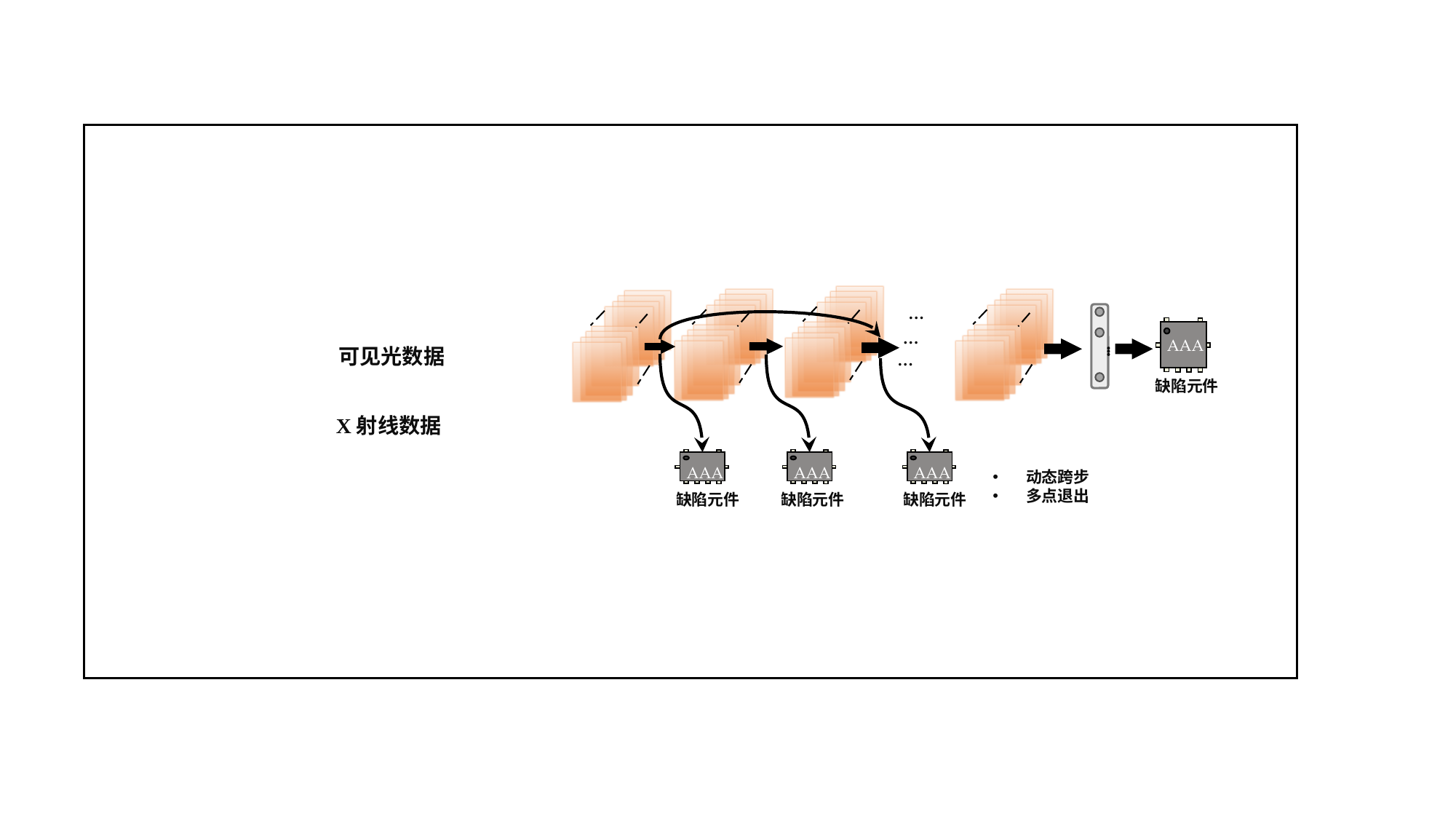

…

…

AAA

…
可见光数据

…
缺陷元件
X射线数据

AAA

AAA

AAA

 动态跨步
 多点退出
缺陷元件
缺陷元件
缺陷元件